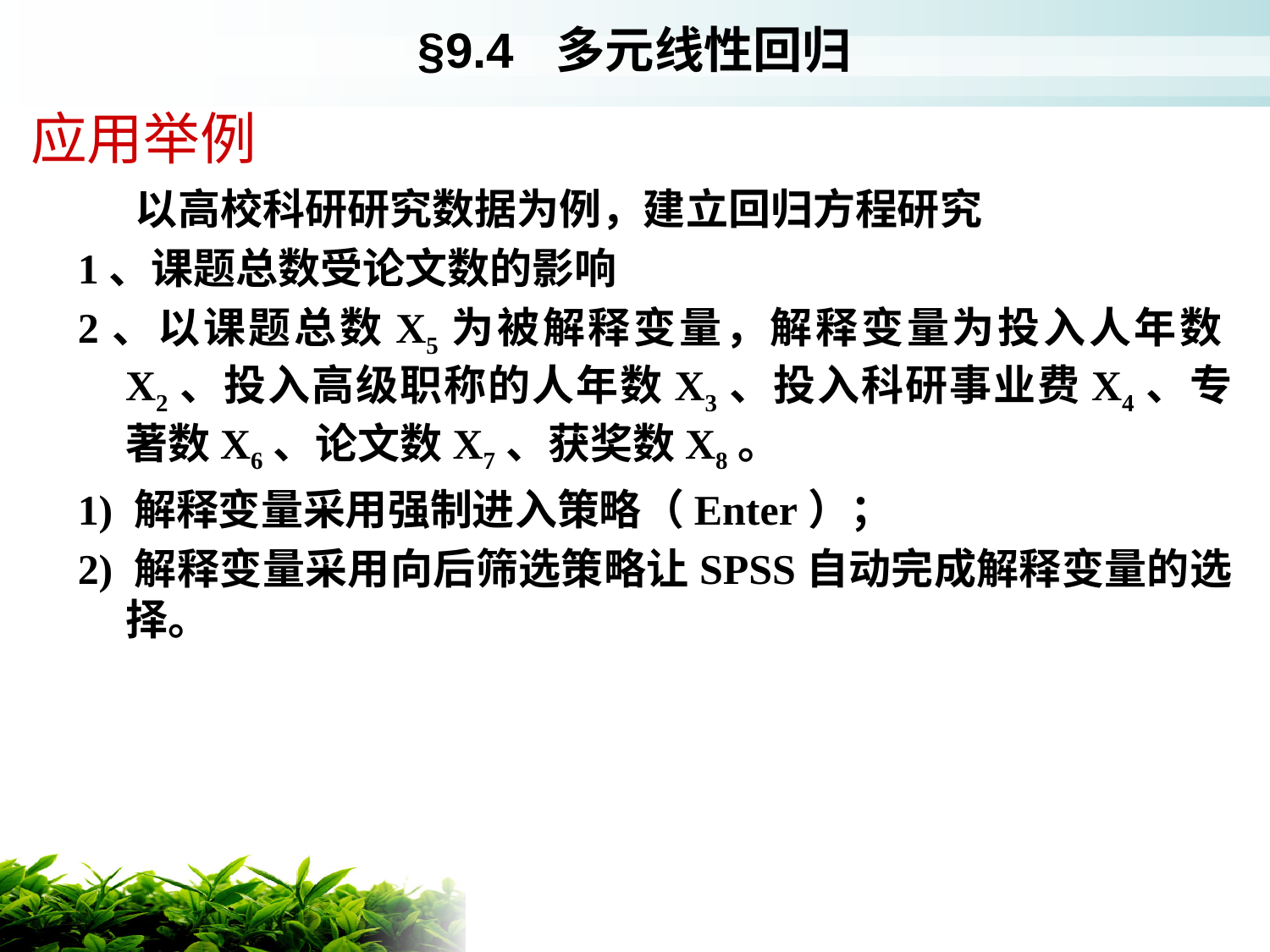

§9.4 多元线性回归
# 应用举例
     以高校科研研究数据为例，建立回归方程研究
1、课题总数受论文数的影响
2、以课题总数X5为被解释变量，解释变量为投入人年数X2、投入高级职称的人年数X3、投入科研事业费X4、专著数X6、论文数X7、获奖数X8。
1) 解释变量采用强制进入策略（Enter）；
2) 解释变量采用向后筛选策略让SPSS自动完成解释变量的选择。